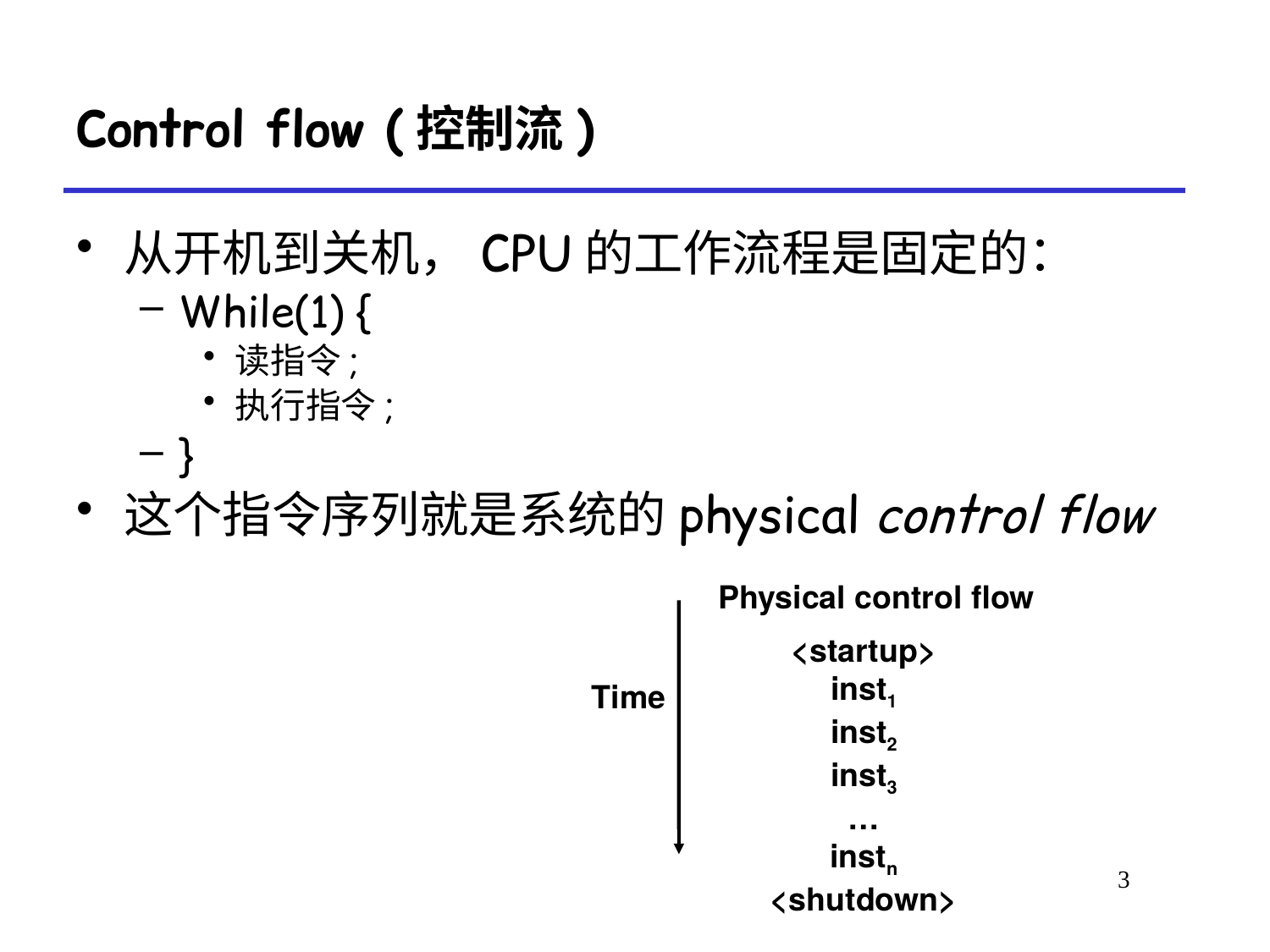

Control flow (控制流)
从开机到关机，CPU的工作流程是固定的：
While(1) {
读指令;
执行指令;
}
这个指令序列就是系统的physical control flow
Physical control flow

<startup>
inst1
inst2
inst3
…
instn
<shutdown>
Time
# 3